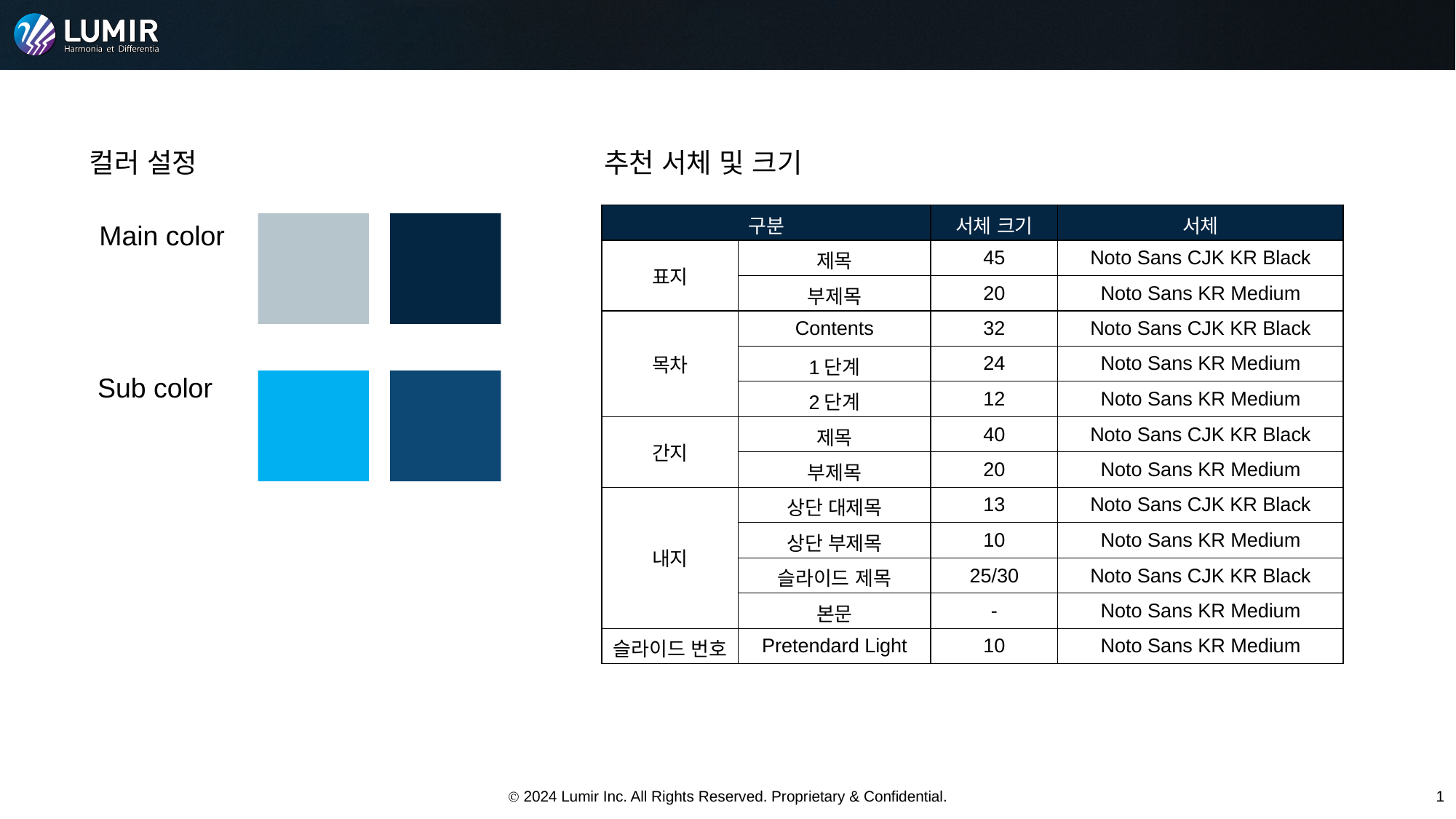

컬러 설정
추천 서체 및 크기
| 구분 |  | 서체 크기 | 서체 |
| --- | --- | --- | --- |
| 표지 | 제목 | 45 | Noto Sans CJK KR Black |
|  | 부제목 | 20 | Noto Sans KR Medium |
| 목차 | Contents | 32 | Noto Sans CJK KR Black |
|  | 1단계 | 24 | Noto Sans KR Medium |
|  | 2단계 | 12 | Noto Sans KR Medium |
| 간지 | 제목 | 40 | Noto Sans CJK KR Black |
|  | 부제목 | 20 | Noto Sans KR Medium |
| 내지 | 상단 대제목 | 13 | Noto Sans CJK KR Black |
|  | 상단 부제목 | 10 | Noto Sans KR Medium |
|  | 슬라이드 제목 | 25/30 | Noto Sans CJK KR Black |
|  | 본문 | - | Noto Sans KR Medium |
| 슬라이드 번호 | Pretendard Light | 10 | Noto Sans KR Medium |
Main color

Sub color